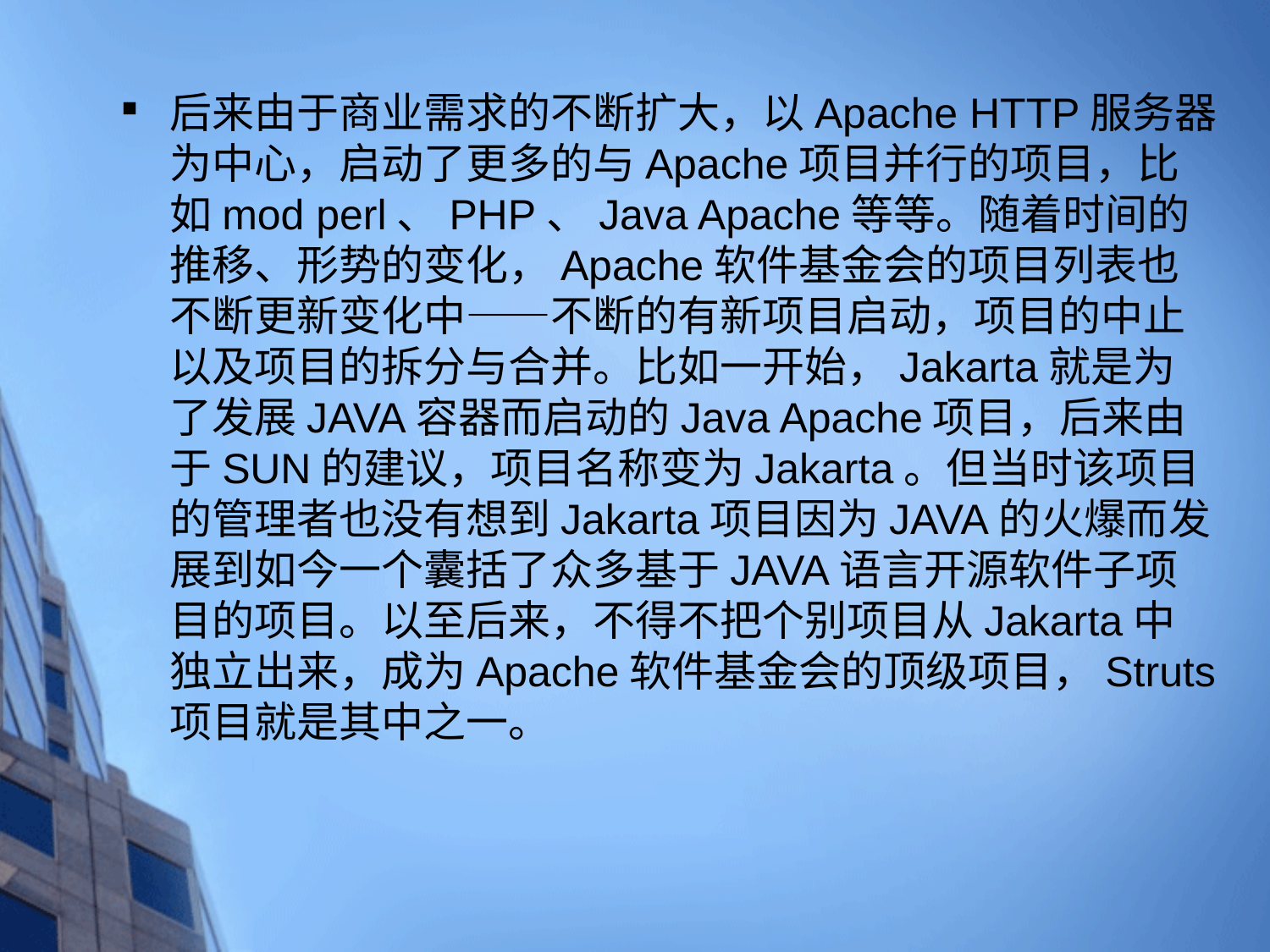

后来由于商业需求的不断扩大，以Apache HTTP服务器为中心，启动了更多的与Apache项目并行的项目，比如mod perl、PHP、Java Apache等等。随着时间的推移、形势的变化，Apache软件基金会的项目列表也不断更新变化中——不断的有新项目启动，项目的中止以及项目的拆分与合并。比如一开始，Jakarta就是为了发展JAVA容器而启动的Java Apache项目，后来由于SUN的建议，项目名称变为Jakarta。但当时该项目的管理者也没有想到Jakarta项目因为JAVA的火爆而发展到如今一个囊括了众多基于JAVA语言开源软件子项目的项目。以至后来，不得不把个别项目从Jakarta中独立出来，成为Apache软件基金会的顶级项目，Struts项目就是其中之一。